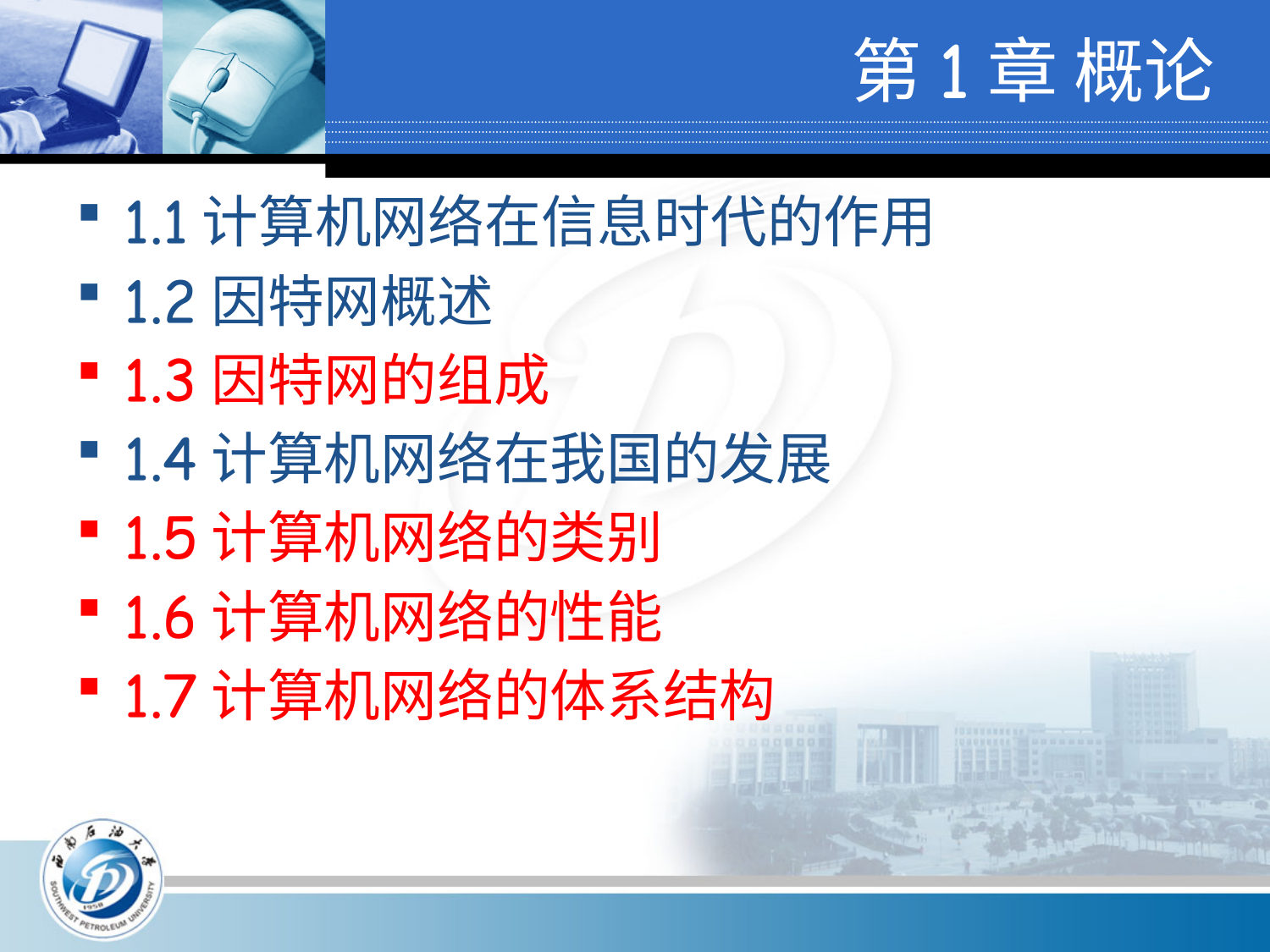

# 第1章 概论
1.1计算机网络在信息时代的作用
1.2因特网概述
1.3因特网的组成
1.4计算机网络在我国的发展
1.5计算机网络的类别
1.6计算机网络的性能
1.7计算机网络的体系结构